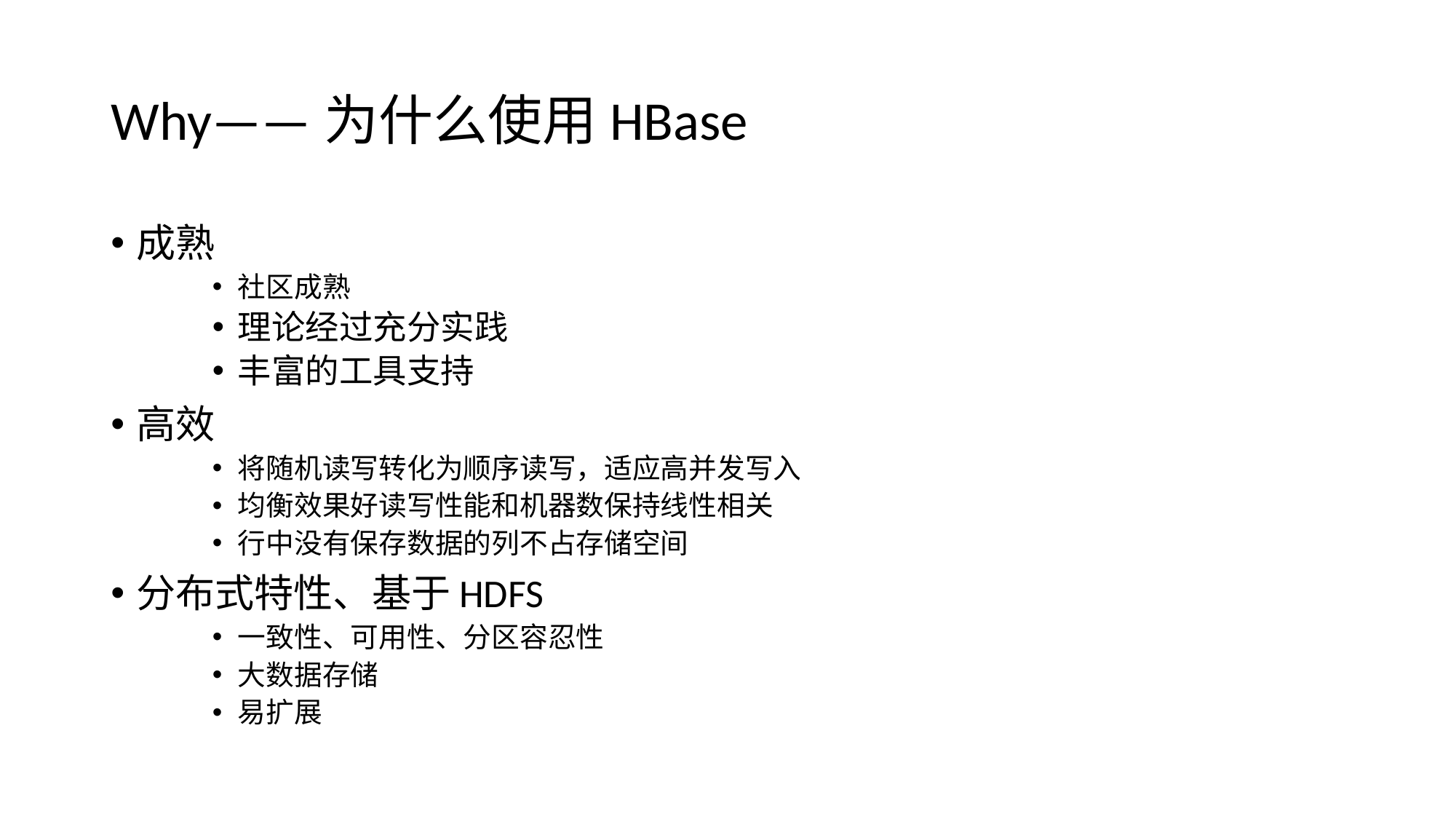

# Why——为什么使用HBase
成熟
社区成熟
理论经过充分实践
丰富的工具支持
高效
将随机读写转化为顺序读写，适应高并发写入
均衡效果好读写性能和机器数保持线性相关
行中没有保存数据的列不占存储空间
分布式特性、基于HDFS
一致性、可用性、分区容忍性
大数据存储
易扩展